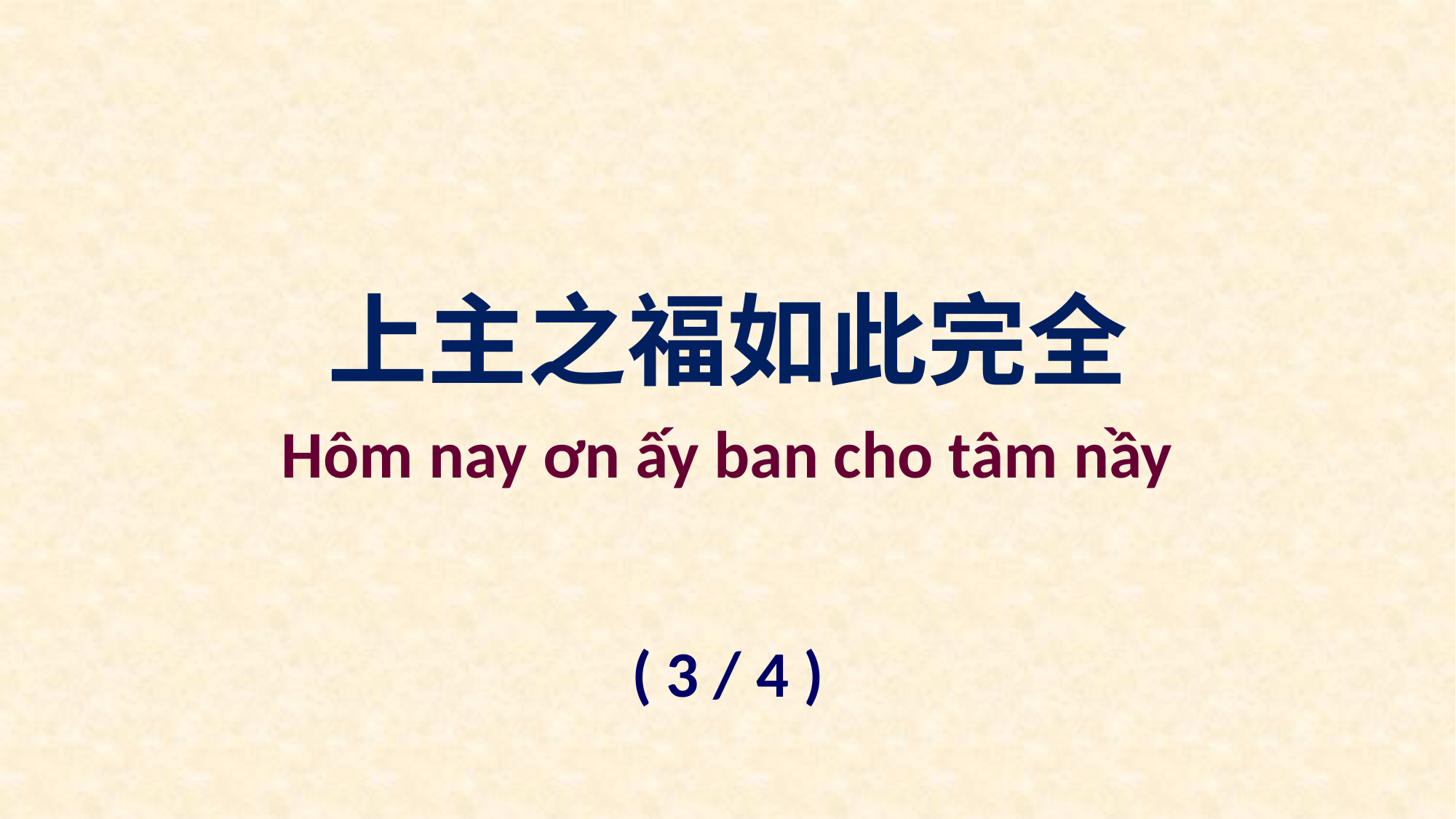

上主之福如此完全
Hôm nay ơn ấy ban cho tâm nầy
( 3 / 4 )